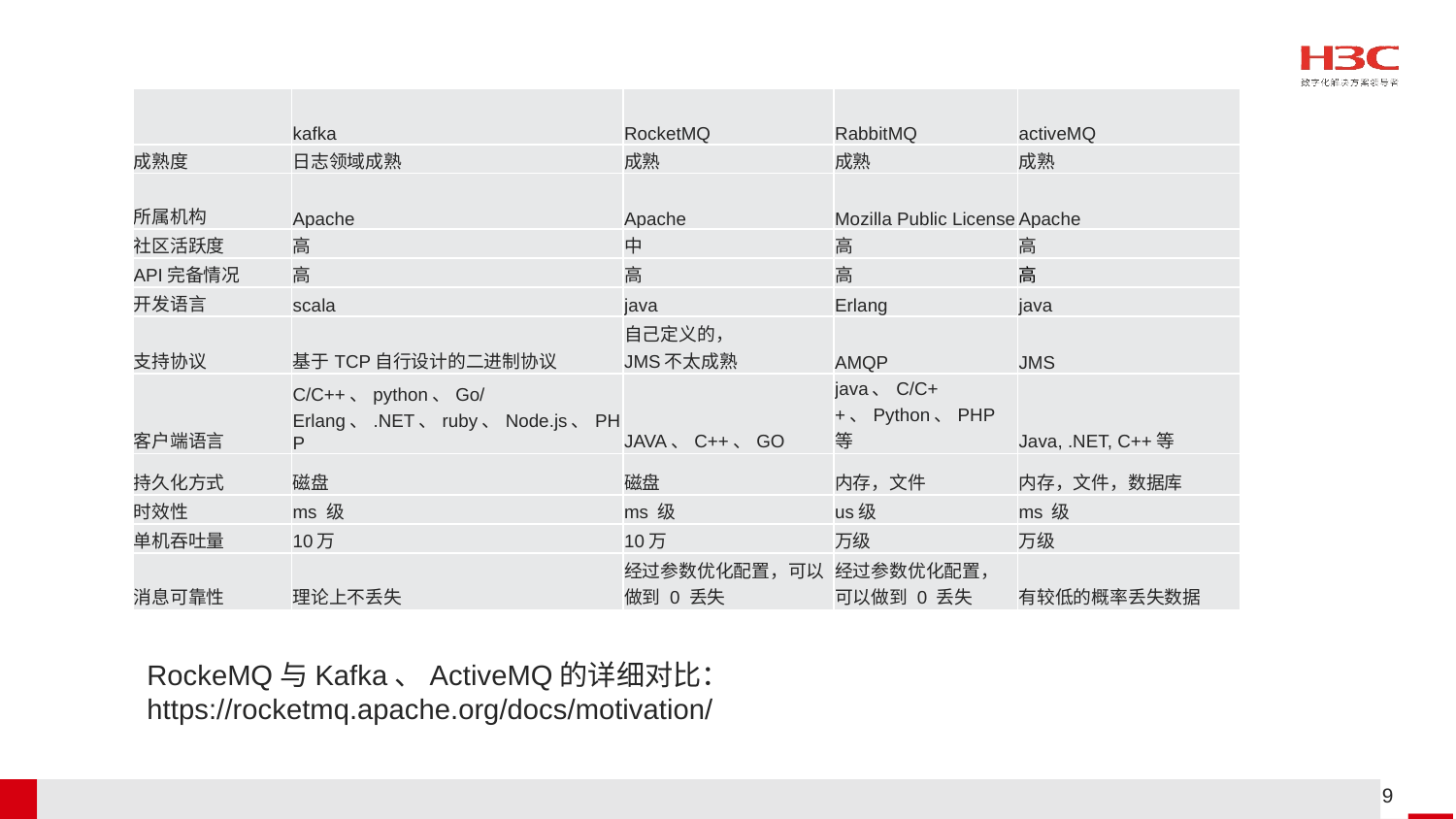

|  | kafka | RocketMQ | RabbitMQ | activeMQ |
| --- | --- | --- | --- | --- |
| 成熟度 | 日志领域成熟 | 成熟 | 成熟 | 成熟 |
| 所属机构 | Apache | Apache | Mozilla Public License | Apache |
| 社区活跃度 | 高 | 中 | 高 | 高 |
| API完备情况 | 高 | 高 | 高 | 高 |
| 开发语言 | scala | java | Erlang | java |
| 支持协议 | 基于TCP自行设计的二进制协议 | 自己定义的， JMS不太成熟 | AMQP | JMS |
| 客户端语言 | C/C++、python、Go/Erlang、.NET、ruby、Node.js、PHP | JAVA、C++、GO | java、C/C++、Python、PHP等 | Java, .NET, C++等 |
| 持久化方式 | 磁盘 | 磁盘 | 内存，文件 | 内存，文件，数据库 |
| 时效性 | ms 级 | ms 级 | us级 | ms 级 |
| 单机吞吐量 | 10万 | 10万 | 万级 | 万级 |
| 消息可靠性 | 理论上不丢失 | 经过参数优化配置，可以做到 0 丢失 | 经过参数优化配置，可以做到 0 丢失 | 有较低的概率丢失数据 |
RockeMQ与Kafka、ActiveMQ的详细对比：
https://rocketmq.apache.org/docs/motivation/